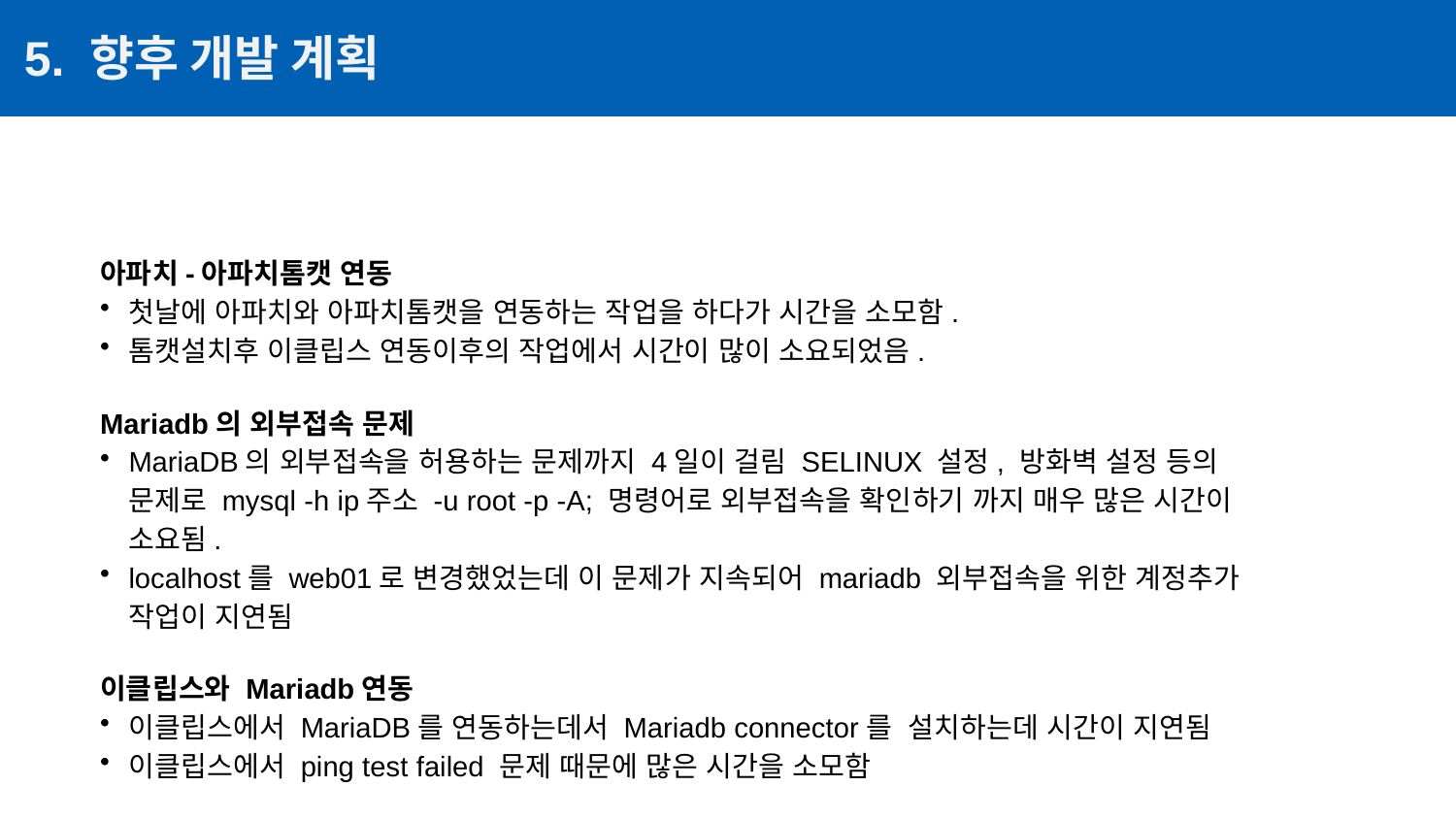

5. 향후 개발 계획
아파치-아파치톰캣 연동
첫날에 아파치와 아파치톰캣을 연동하는 작업을 하다가 시간을 소모함.
톰캣설치후 이클립스 연동이후의 작업에서 시간이 많이 소요되었음.

Mariadb의 외부접속 문제
MariaDB의 외부접속을 허용하는 문제까지 4일이 걸림 SELINUX 설정, 방화벽 설정 등의 문제로 mysql -h ip주소 -u root -p -A; 명령어로 외부접속을 확인하기 까지 매우 많은 시간이 소요됨.
localhost를 web01로 변경했었는데 이 문제가 지속되어 mariadb 외부접속을 위한 계정추가 작업이 지연됨

이클립스와 Mariadb연동
이클립스에서 MariaDB를 연동하는데서 Mariadb connector를  설치하는데 시간이 지연됨
이클립스에서 ping test failed 문제 때문에 많은 시간을 소모함